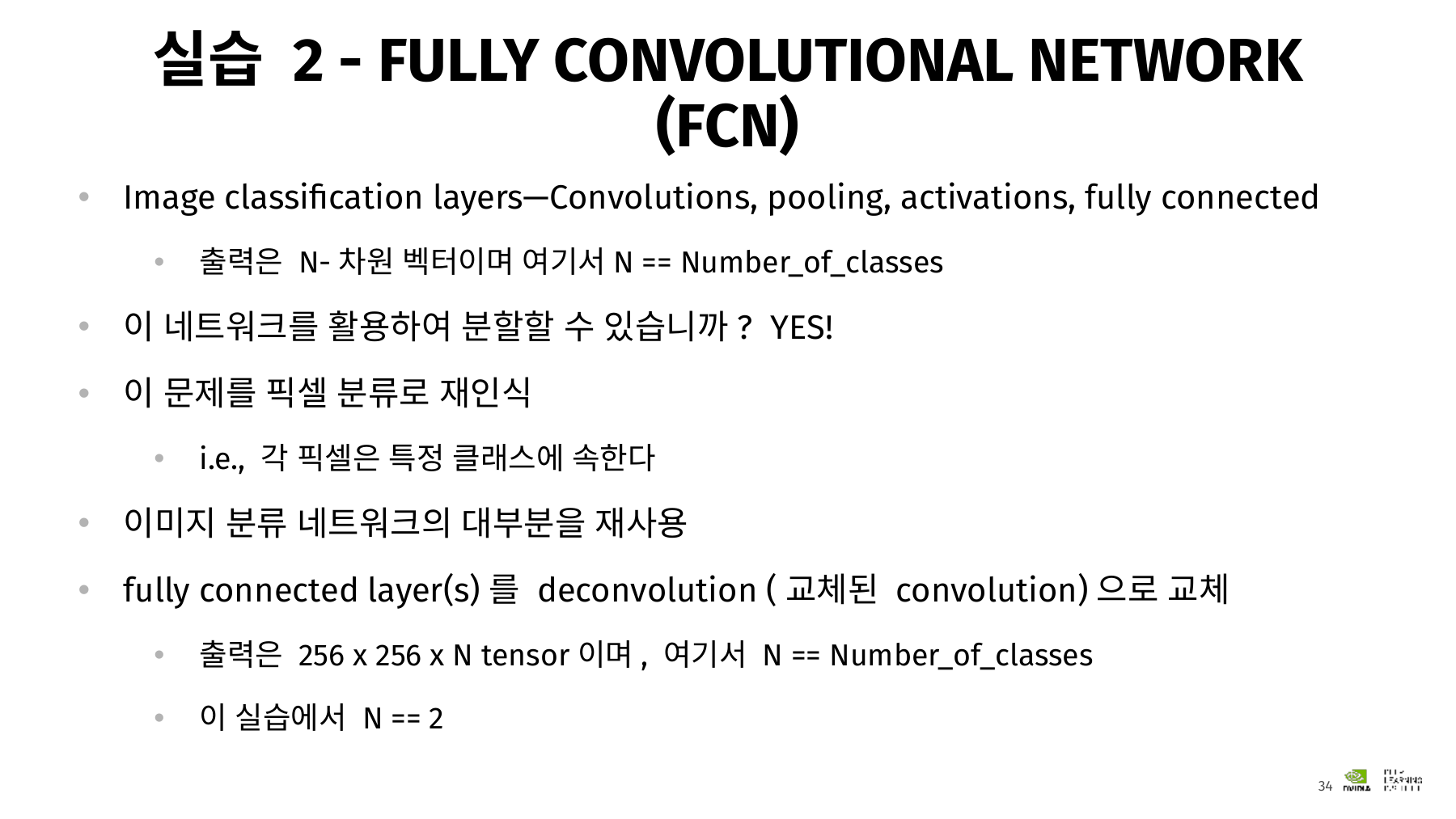

# 실습 2 - FULLY CONVOLUTIONAL NETWORK (FCN)
Image classification layers—Convolutions, pooling, activations, fully connected
출력은 N-차원 벡터이며 여기서N == Number_of_classes
이 네트워크를 활용하여 분할할 수 있습니까?  YES!
이 문제를 픽셀 분류로 재인식
i.e., 각 픽셀은 특정 클래스에 속한다
이미지 분류 네트워크의 대부분을 재사용
fully connected layer(s)를 deconvolution (교체된 convolution)으로 교체
출력은 256 x 256 x N tensor이며, 여기서 N == Number_of_classes
이 실습에서 N == 2